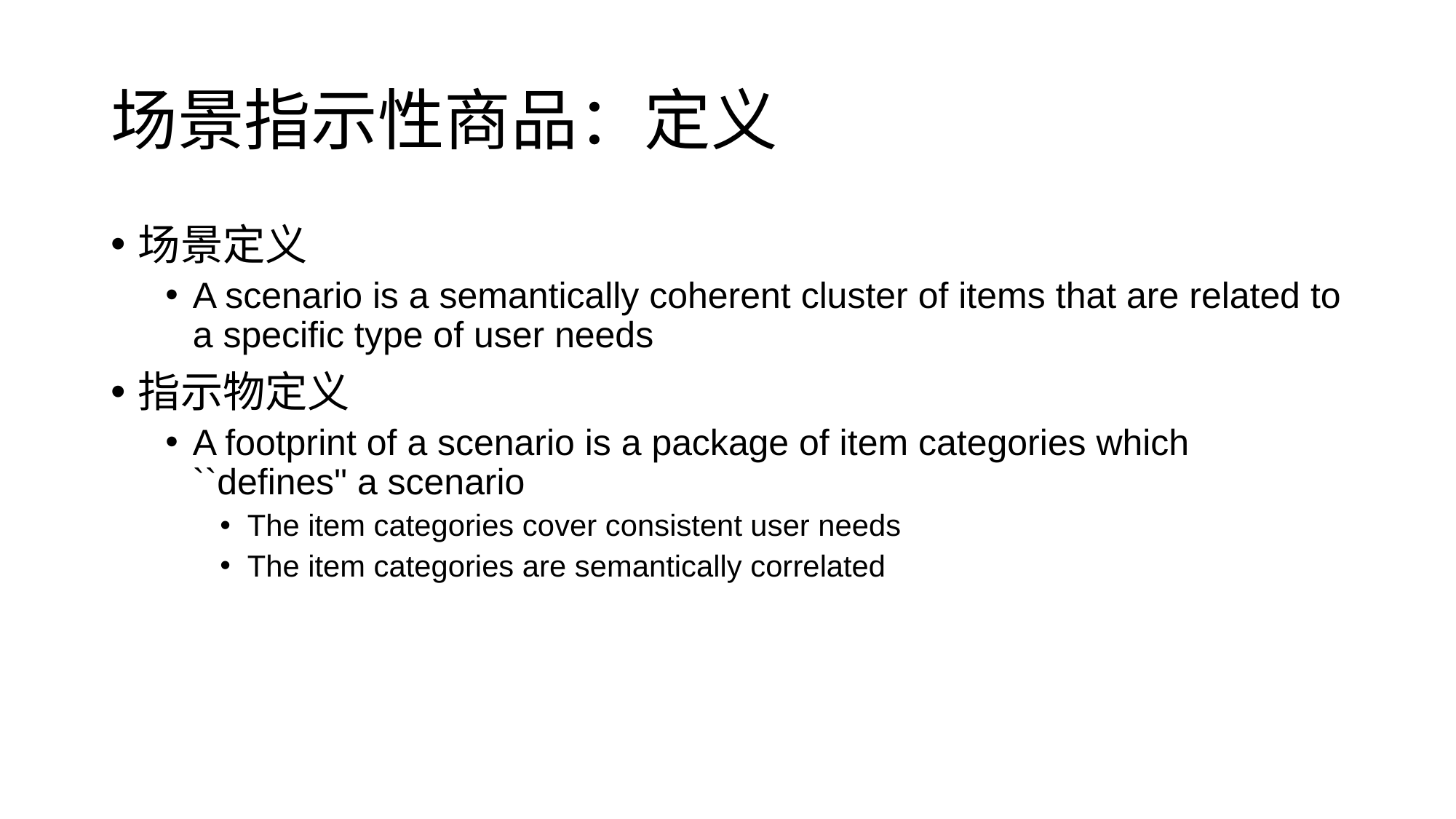

# 场景指示性商品：定义
场景定义
A scenario is a semantically coherent cluster of items that are related to a specific type of user needs
指示物定义
A footprint of a scenario is a package of item categories which ``defines" a scenario
The item categories cover consistent user needs
The item categories are semantically correlated